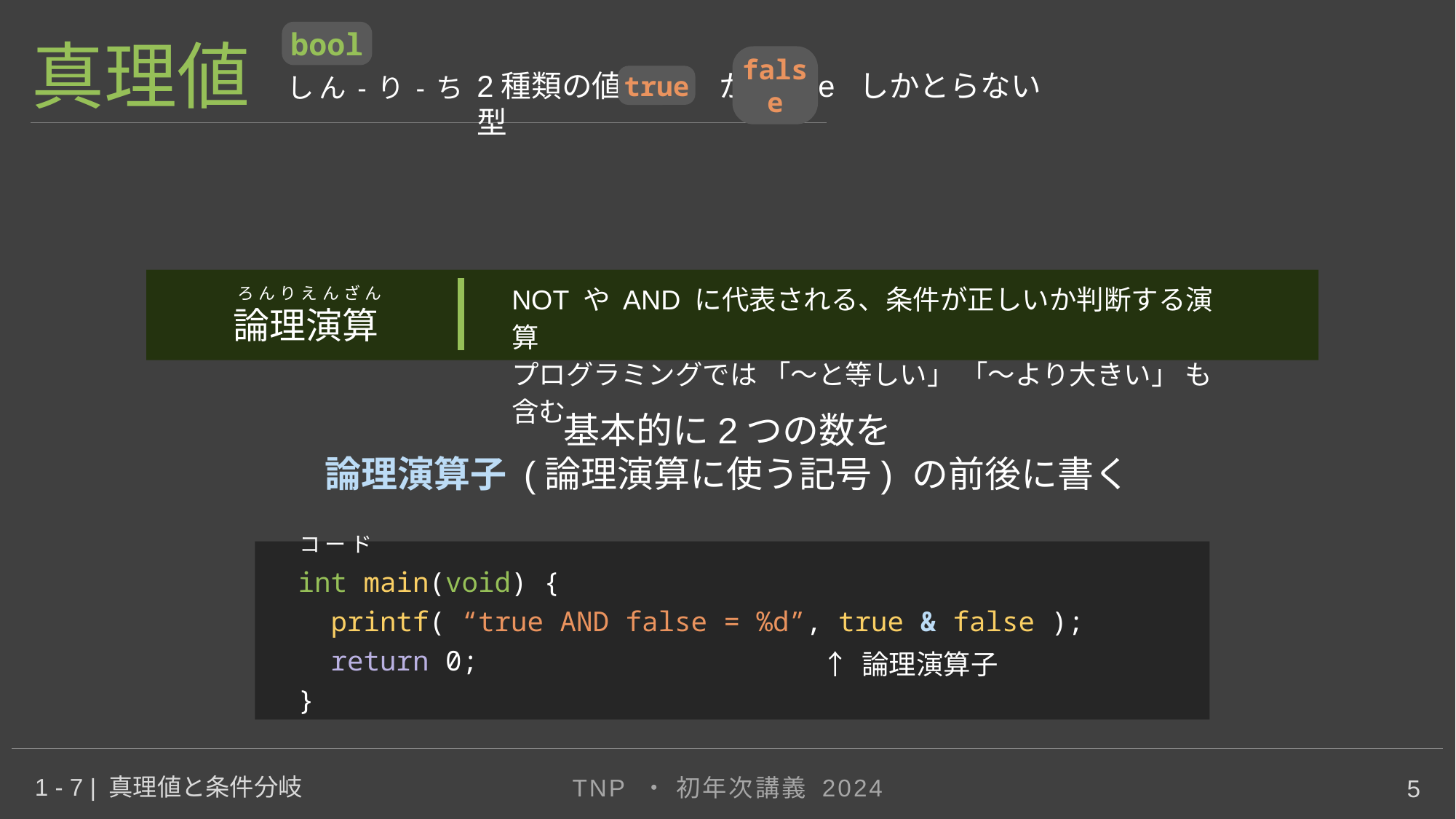

bool
真理値
2種類の値  true  か  false  しかとらない型
しん-り-ち
false
true

NOT や AND に代表される、条件が正しいか判断する演算
プログラミングでは 「～と等しい」 「～より大きい」 も含む
ろんりえんざん
論理演算
基本的に2つの数を
論理演算子 (論理演算に使う記号) の前後に書く
コード
int main(void) {
  printf( “true AND false = %d”, true & false );
  return 0;
}
↑ 論理演算子
5
1 - 7 | 真理値と条件分岐